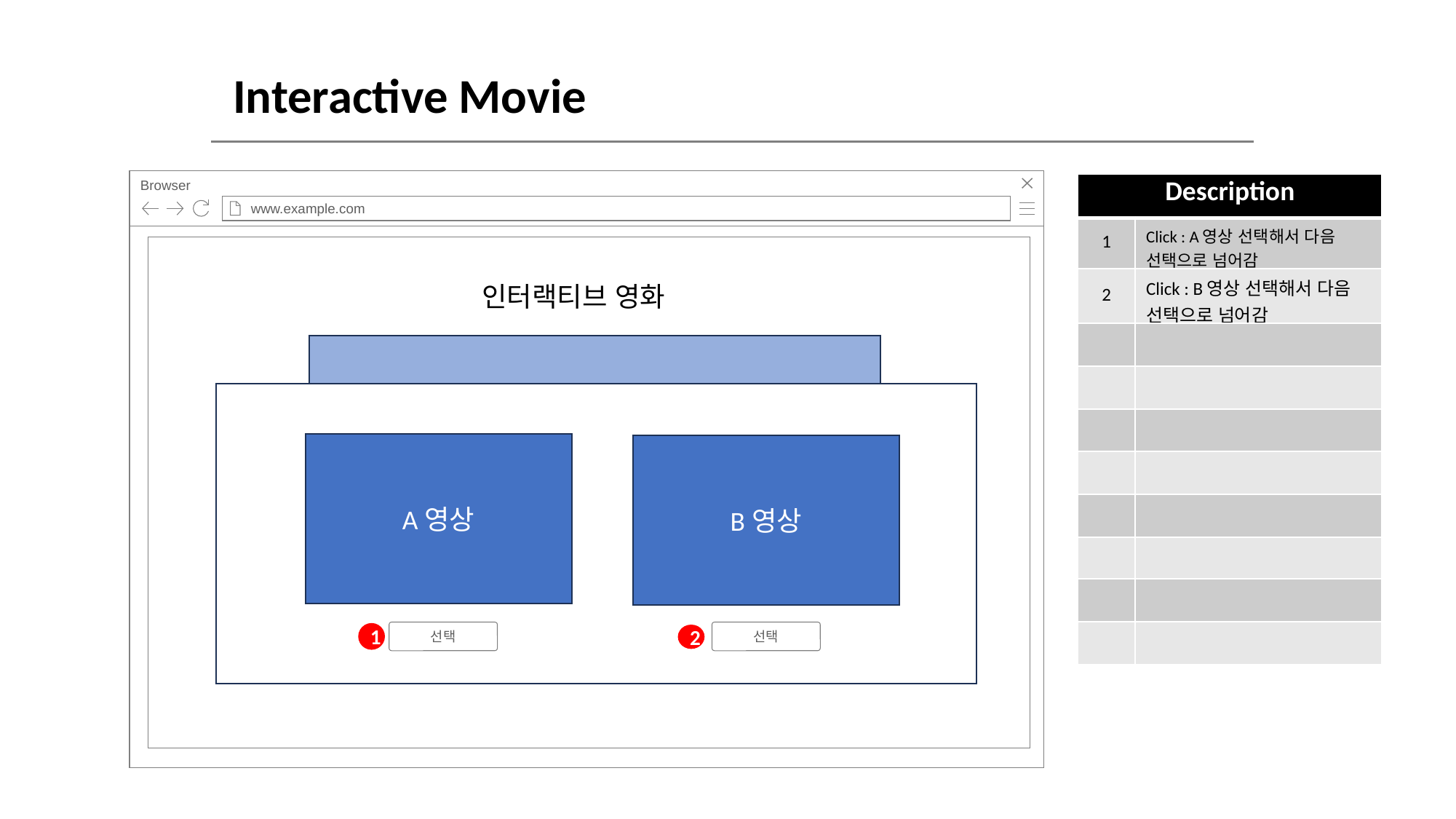

Interactive Movie
Browser

www.example.com

| Description |  |
| --- | --- |
| 1 | Click : A영상 선택해서 다음 선택으로 넘어감 |
| 2 | Click : B영상 선택해서 다음 선택으로 넘어감 |
|  |  |
|  |  |
|  |  |
|  |  |
|  |  |
|  |  |
|  |  |
|  |  |

인터랙티브 영화
영상
영상
A영상
B영상
선택
선택
1
2